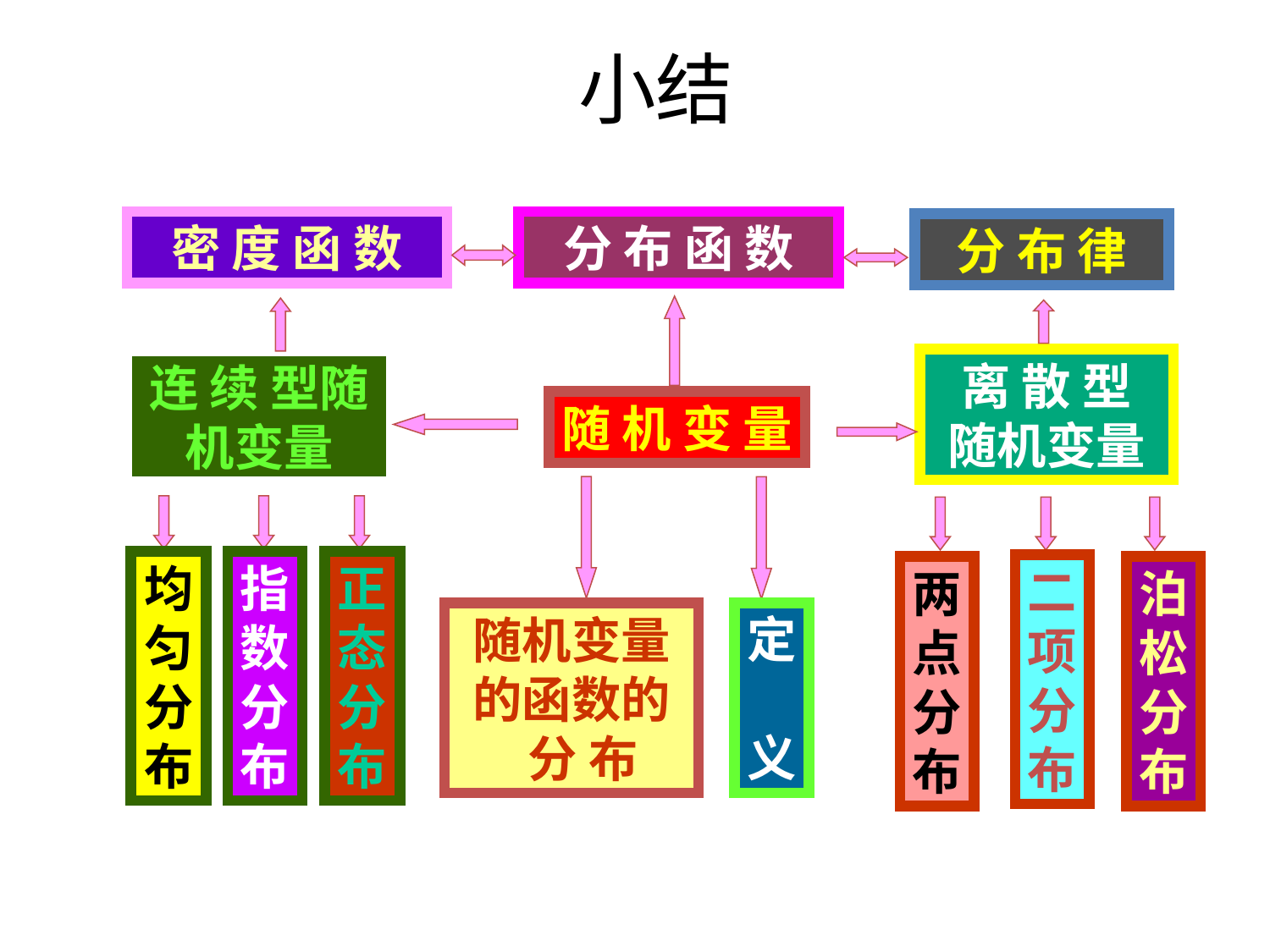

# 小结
密 度 函 数
分 布 函 数
分 布 律

离 散 型
随机变量
连 续 型随机变量
随 机 变 量

均
匀
分
布
指
数
分
布
正
态
分
布
二
项
分
布
两
点
分
布
泊
松
分
布
定

义
随机变量
的函数的
 分 布